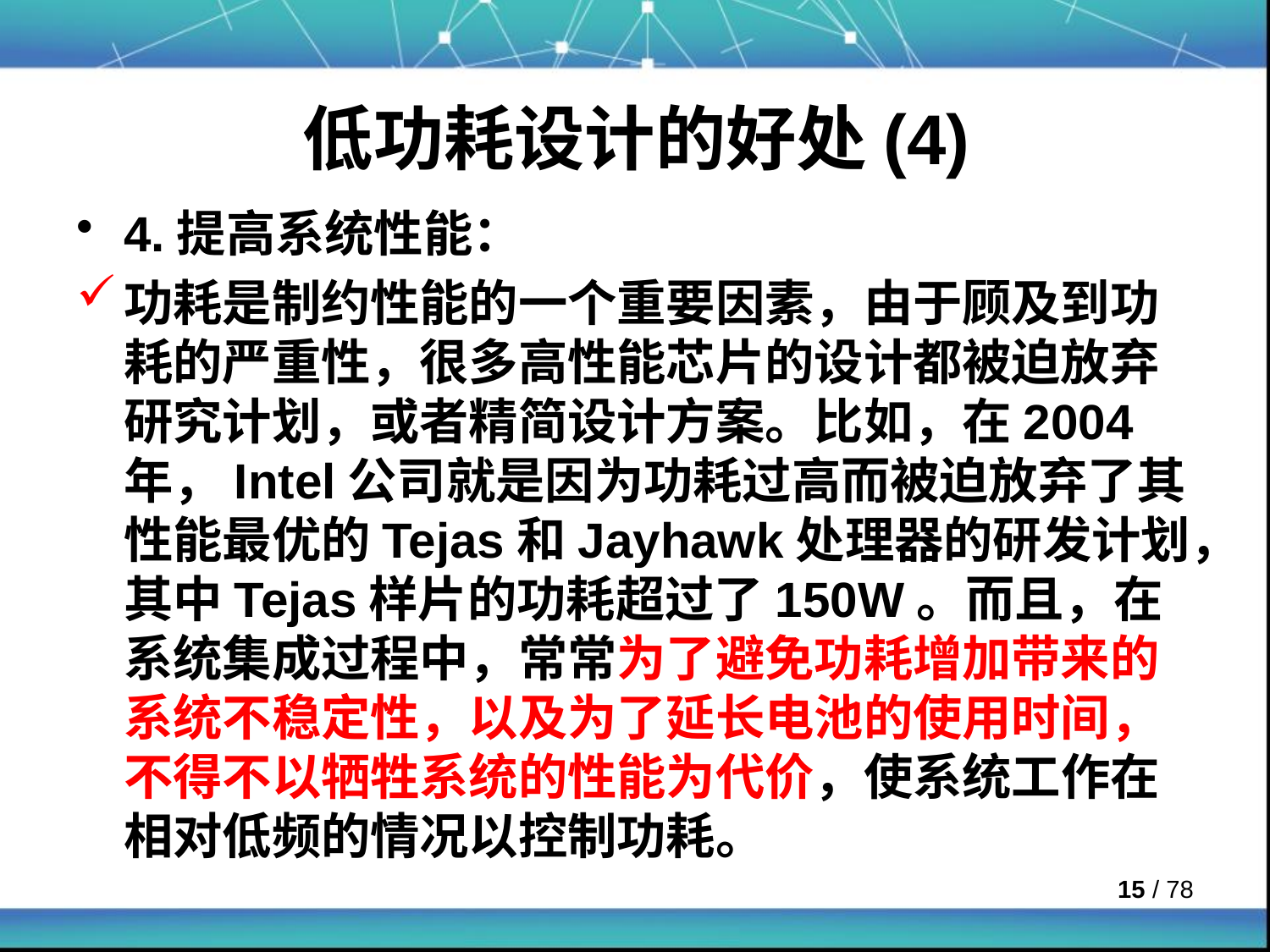

# 低功耗设计的好处(4)
4.提高系统性能：
功耗是制约性能的一个重要因素，由于顾及到功耗的严重性，很多高性能芯片的设计都被迫放弃研究计划，或者精简设计方案。比如，在2004年，Intel公司就是因为功耗过高而被迫放弃了其性能最优的Tejas和Jayhawk处理器的研发计划，其中Tejas样片的功耗超过了150W。而且，在系统集成过程中，常常为了避免功耗增加带来的系统不稳定性，以及为了延长电池的使用时间，不得不以牺牲系统的性能为代价，使系统工作在相对低频的情况以控制功耗。
15 / 78